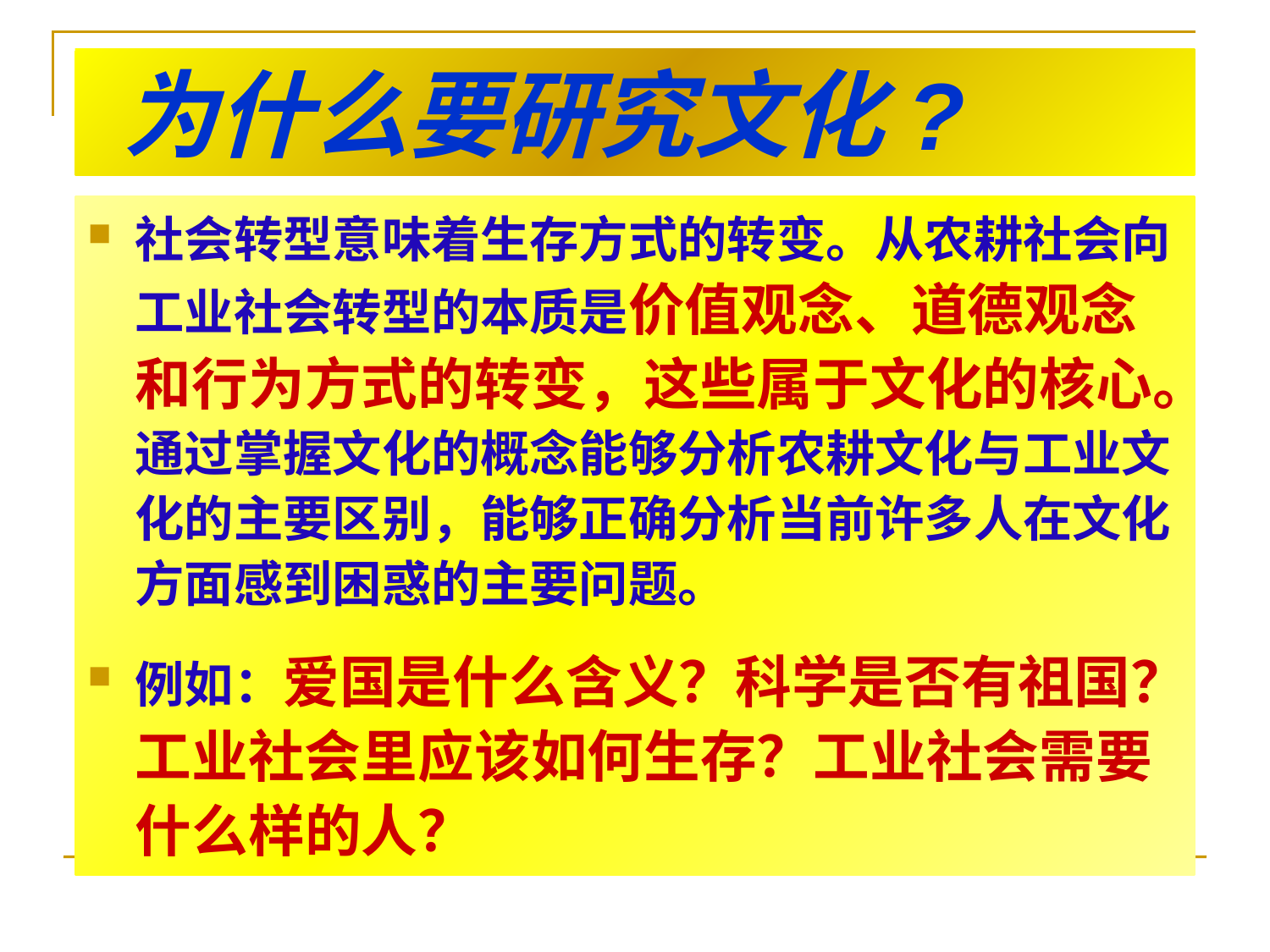

# 为什么要研究文化?
社会转型意味着生存方式的转变。从农耕社会向工业社会转型的本质是价值观念、道德观念和行为方式的转变，这些属于文化的核心。通过掌握文化的概念能够分析农耕文化与工业文化的主要区别，能够正确分析当前许多人在文化方面感到困惑的主要问题。
例如：爱国是什么含义？科学是否有祖国？工业社会里应该如何生存？工业社会需要什么样的人？

17